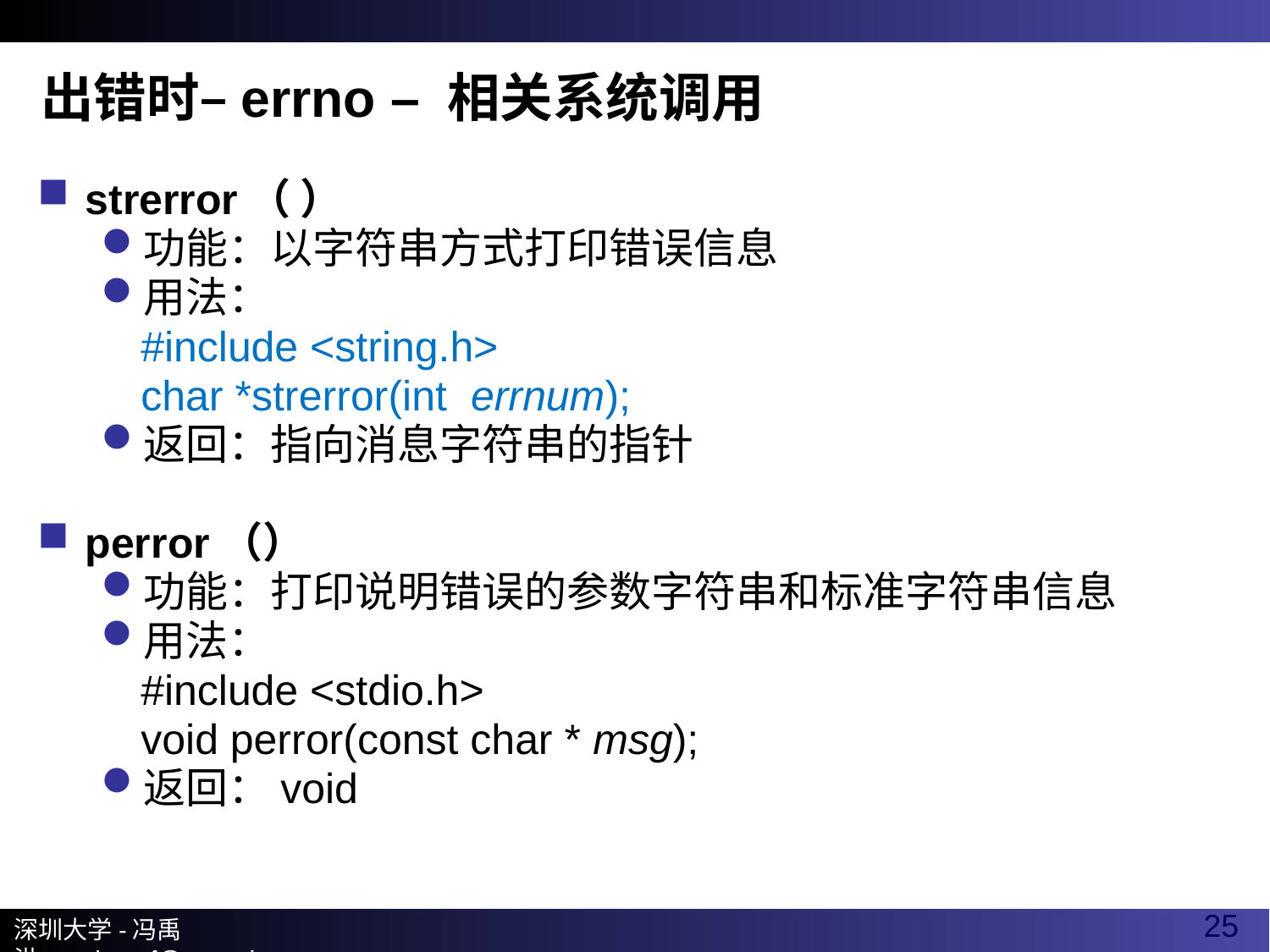

# 出错时–errno – 相关系统调用
strerror（ ）
功能：以字符串方式打印错误信息
用法：
	#include <string.h>
	char *strerror(int  errnum);
返回：指向消息字符串的指针

perror（）
功能：打印说明错误的参数字符串和标准字符串信息
用法：
	#include <stdio.h>
	void perror(const char * msg);
返回：void